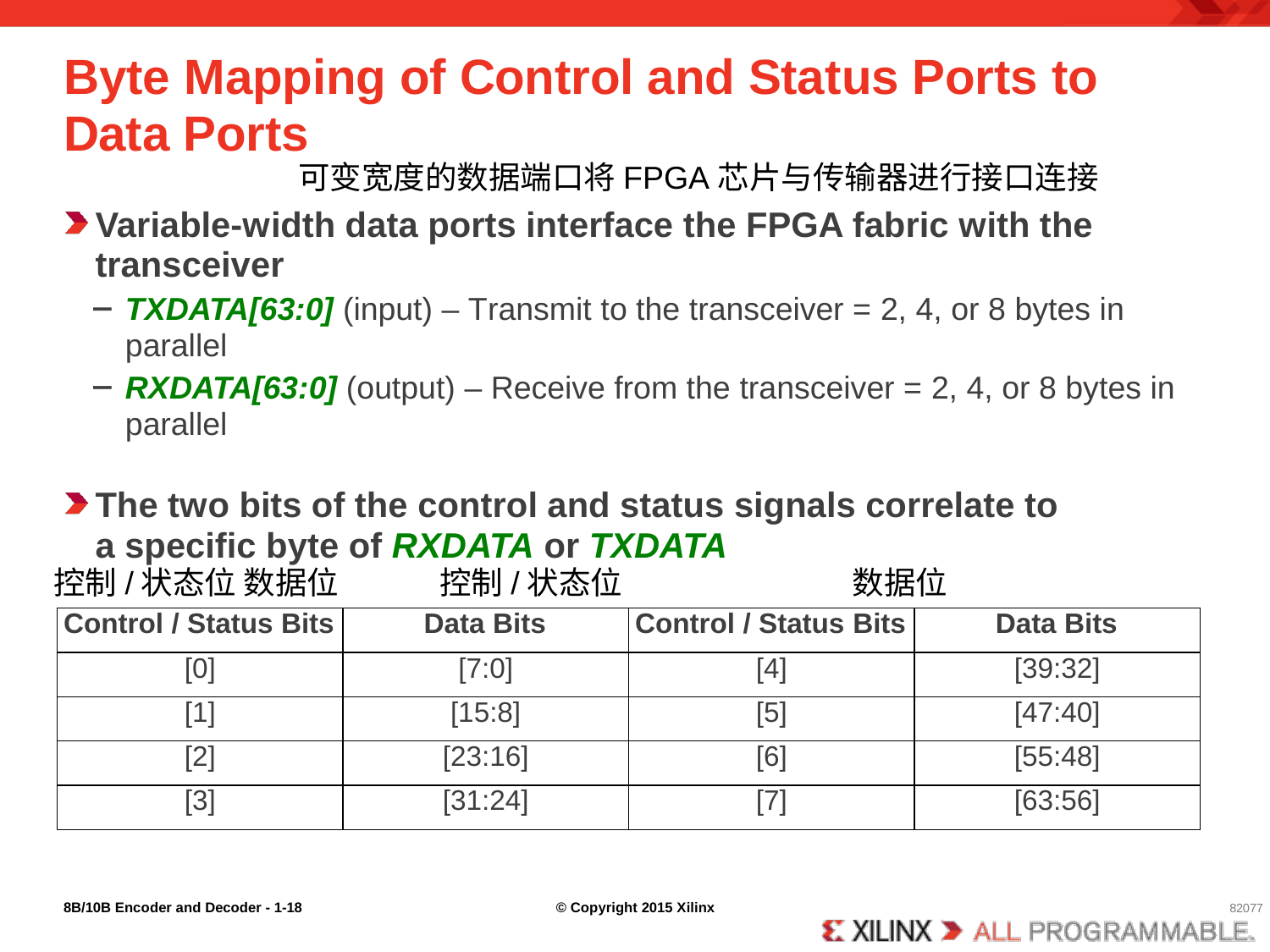

Byte Mapping of Control and Status Ports to Data Ports
可变宽度的数据端口将FPGA芯片与传输器进行接口连接

1-18
Variable-width data ports interface the FPGA fabric with the transceiver

TXDATA[63:0] (input) – Transmit to the transceiver = 2, 4, or 8 bytes in parallel
RXDATA[63:0] (output) – Receive from the transceiver = 2, 4, or 8 bytes in parallel
—
—
The two bits of the control and status signals correlate to a specific byte of RXDATA or TXDATA

控制/状态位 数据位              控制/状态位                                数据位
| Control / Status Bits | Data Bits | Control / Status Bits | Data Bits |
| --- | --- | --- | --- |
| [0] | [7:0] | [4] | [39:32] |
| [1] | [15:8] | [5] | [47:40] |
| [2] | [23:16] | [6] | [55:48] |
| [3] | [31:24] | [7] | [63:56] |
8B/10B Encoder and Decoder - 1-18
© Copyright 2015 Xilinx
82077